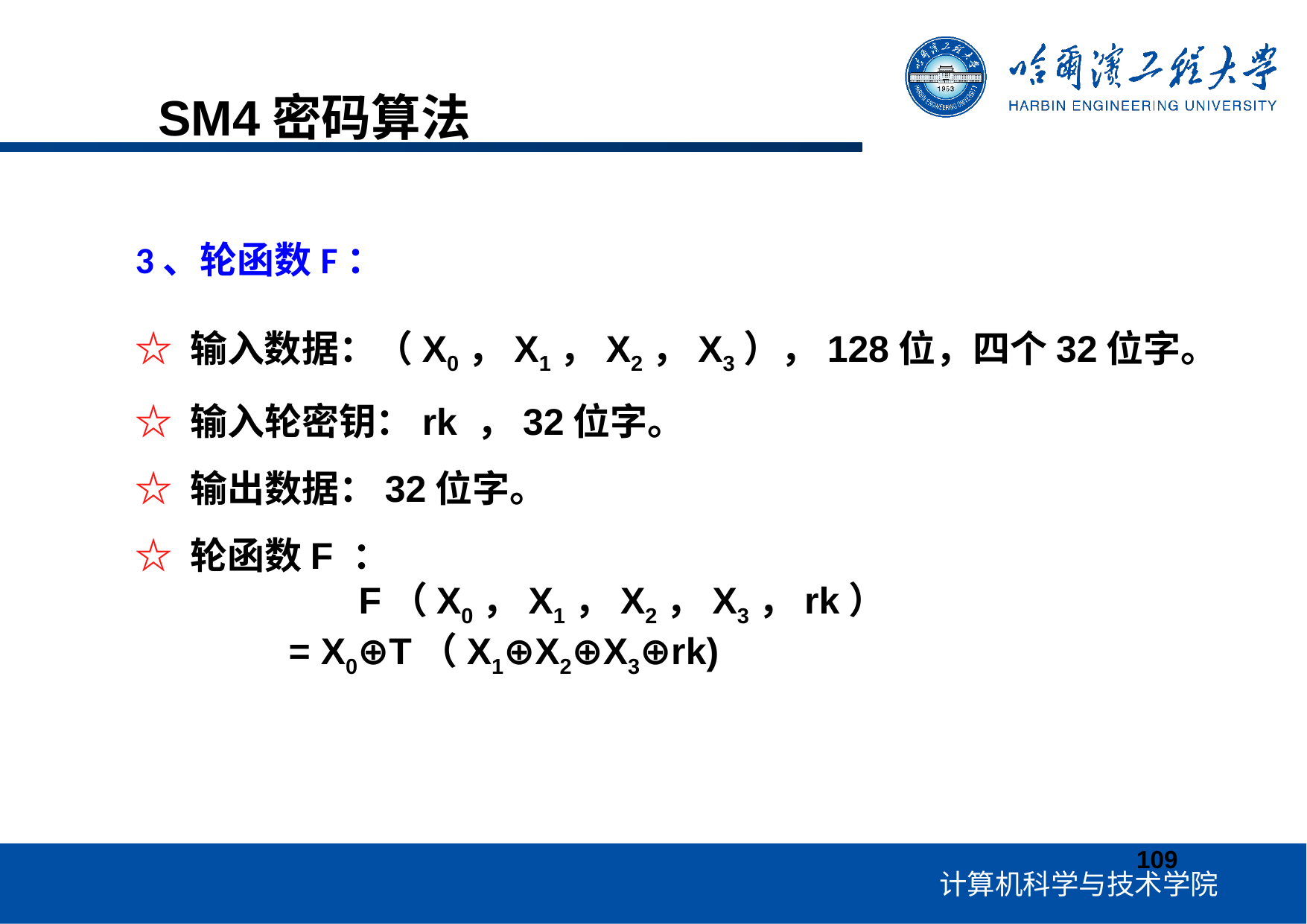

SM4 密码算法
SM4密码算法
3、轮函数F：
☆ 输入数据：（X0，X1，X2，X3），128位，四个32位字。
☆ 输入轮密钥：rk ，32位字。
☆ 输出数据：32位字。
☆ 轮函数F ：
		F（X0，X1，X2，X3，rk）
	    = X0⊕T（X1⊕X2⊕X3⊕rk)
109